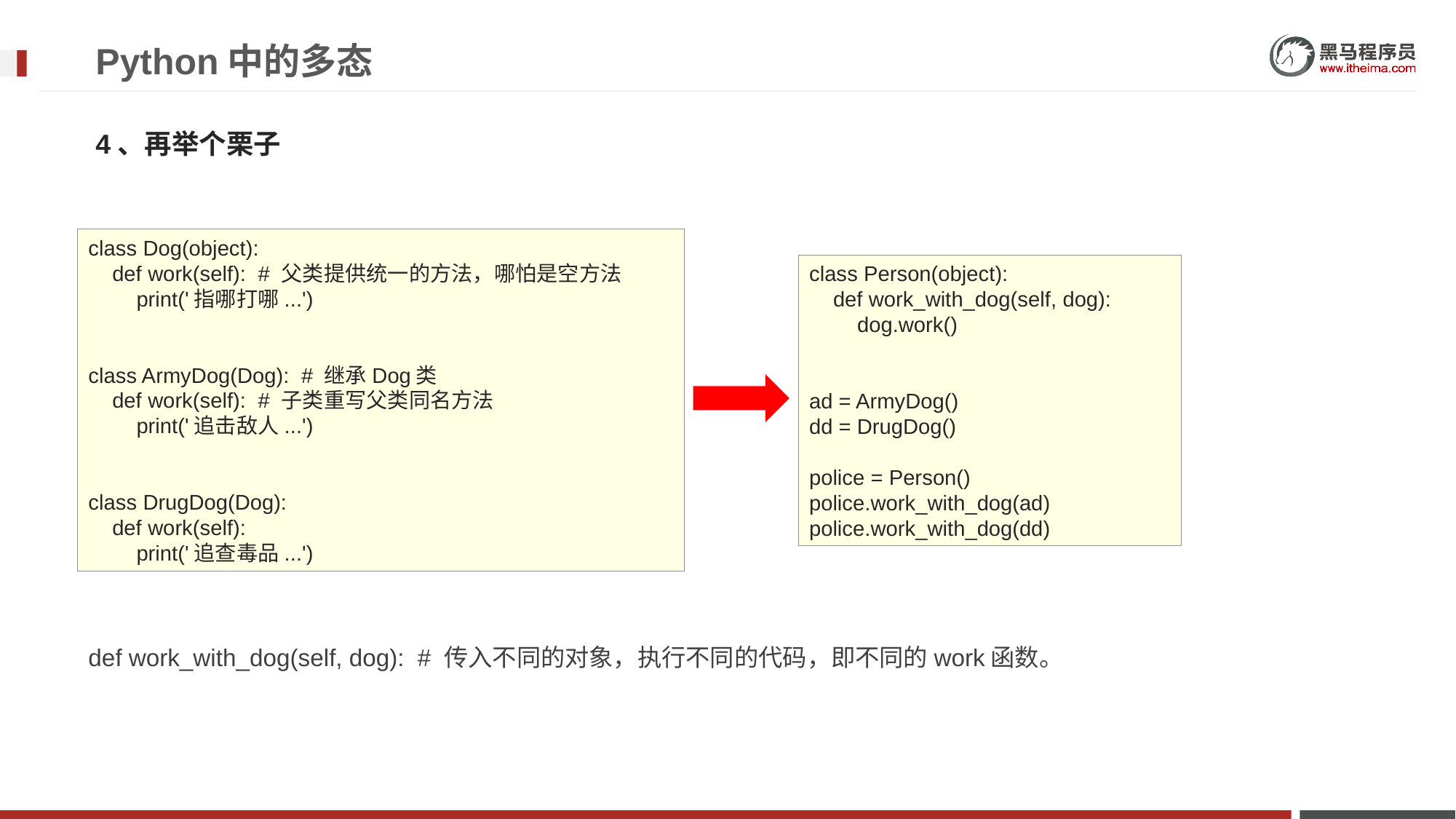

# Python中的多态
4、再举个栗子
class Dog(object):
    def work(self):  # 父类提供统一的方法，哪怕是空方法
        print('指哪打哪...')

class ArmyDog(Dog):  # 继承Dog类
    def work(self):  # 子类重写父类同名方法
        print('追击敌人...')

class DrugDog(Dog):
    def work(self):
        print('追查毒品...')
class Person(object):
    def work_with_dog(self, dog):
        dog.work()

ad = ArmyDog()
dd = DrugDog()

police = Person()
police.work_with_dog(ad)
police.work_with_dog(dd)

def work_with_dog(self, dog):  # 传入不同的对象，执行不同的代码，即不同的work函数。